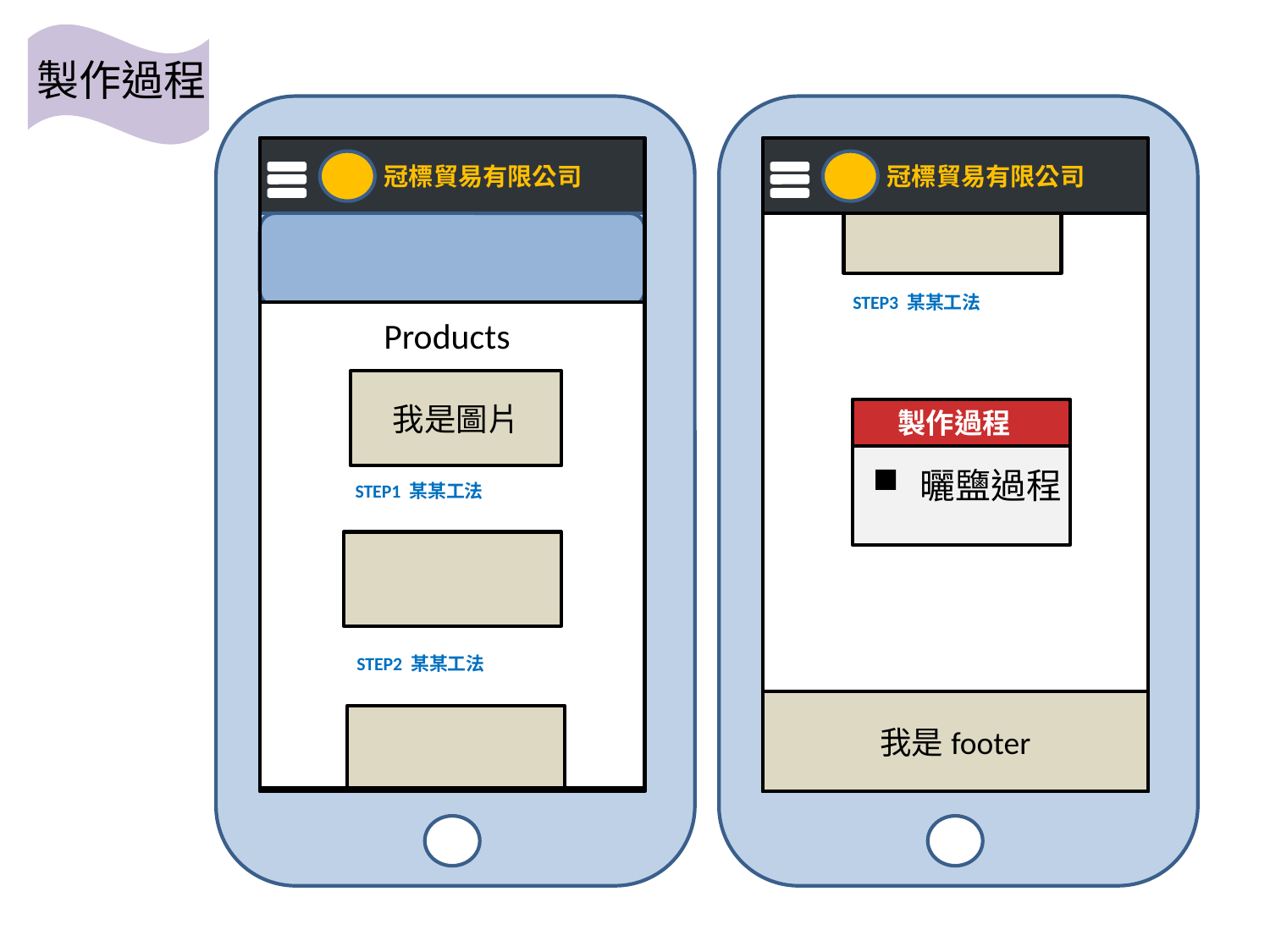

製作過程

冠標貿易有限公司
冠標貿易有限公司

STEP3 某某工法

Products
我是圖片

製作過程

曬鹽過程
STEP1 某某工法

STEP2 某某工法
我是footer